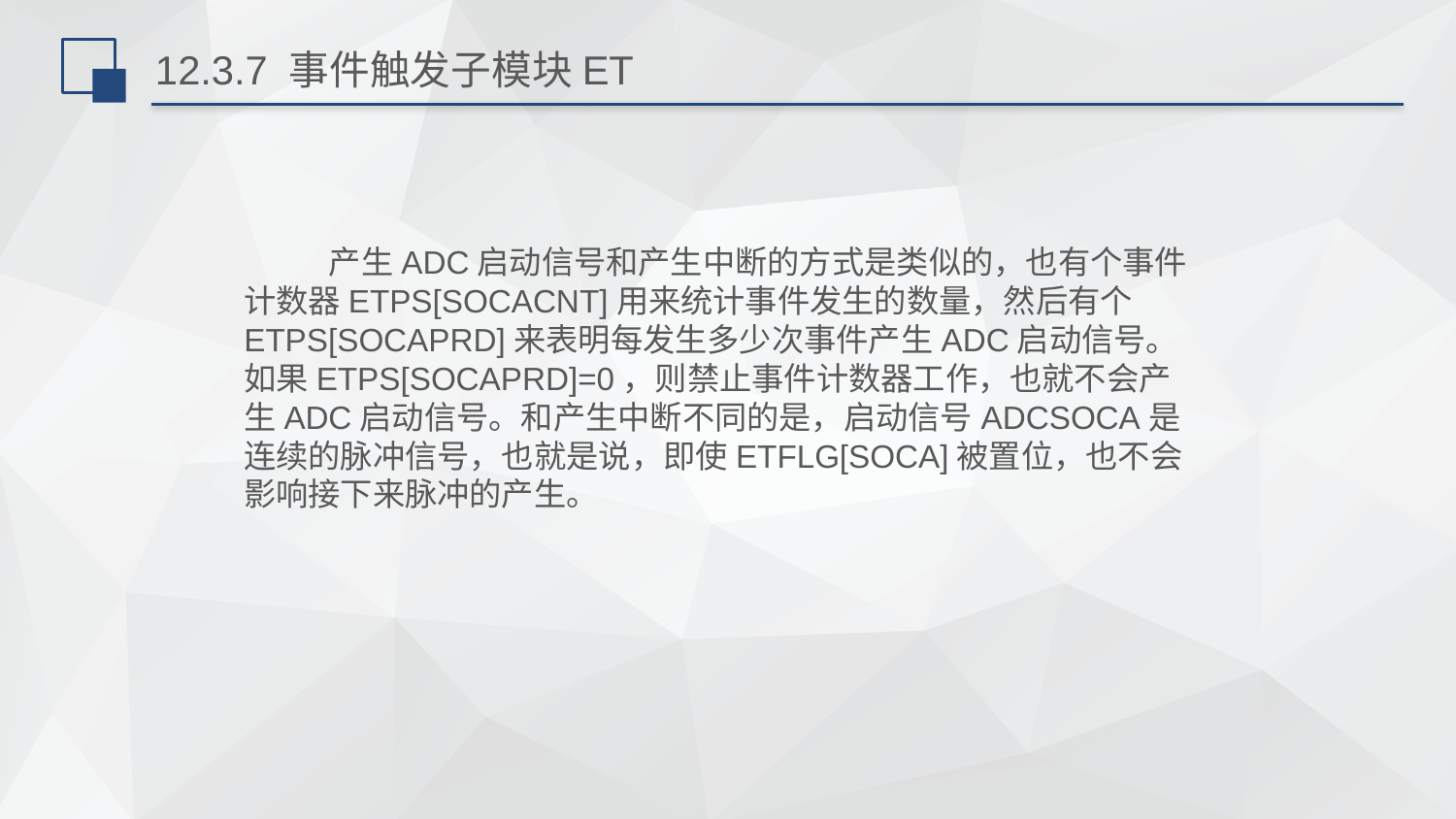

# 12.3.7 事件触发子模块ET
产生ADC启动信号和产生中断的方式是类似的，也有个事件计数器ETPS[SOCACNT]用来统计事件发生的数量，然后有个ETPS[SOCAPRD]来表明每发生多少次事件产生ADC启动信号。如果ETPS[SOCAPRD]=0，则禁止事件计数器工作，也就不会产生ADC启动信号。和产生中断不同的是，启动信号ADCSOCA是连续的脉冲信号，也就是说，即使ETFLG[SOCA]被置位，也不会影响接下来脉冲的产生。